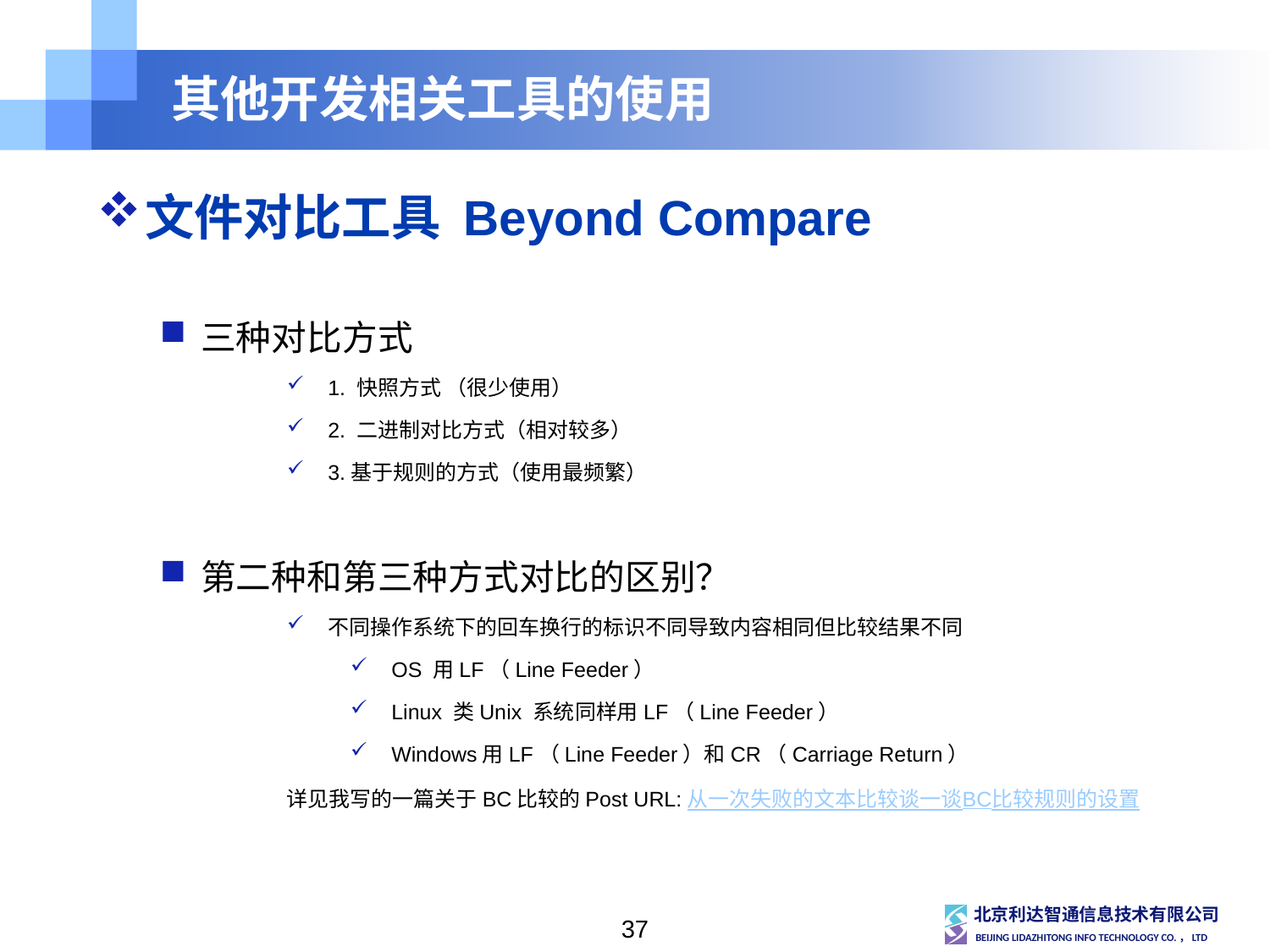

# 其他开发相关工具的使用
文件对比工具 Beyond Compare

三种对比方式
1. 快照方式 （很少使用）
2. 二进制对比方式（相对较多）
3.基于规则的方式（使用最频繁）

第二种和第三种方式对比的区别？
不同操作系统下的回车换行的标识不同导致内容相同但比较结果不同
OS 用LF（Line Feeder）
Linux 类Unix 系统同样用LF（Line Feeder）
Windows用LF（Line Feeder）和CR（Carriage Return）
详见我写的一篇关于BC比较的Post URL:从一次失败的文本比较谈一谈BC比较规则的设置
37